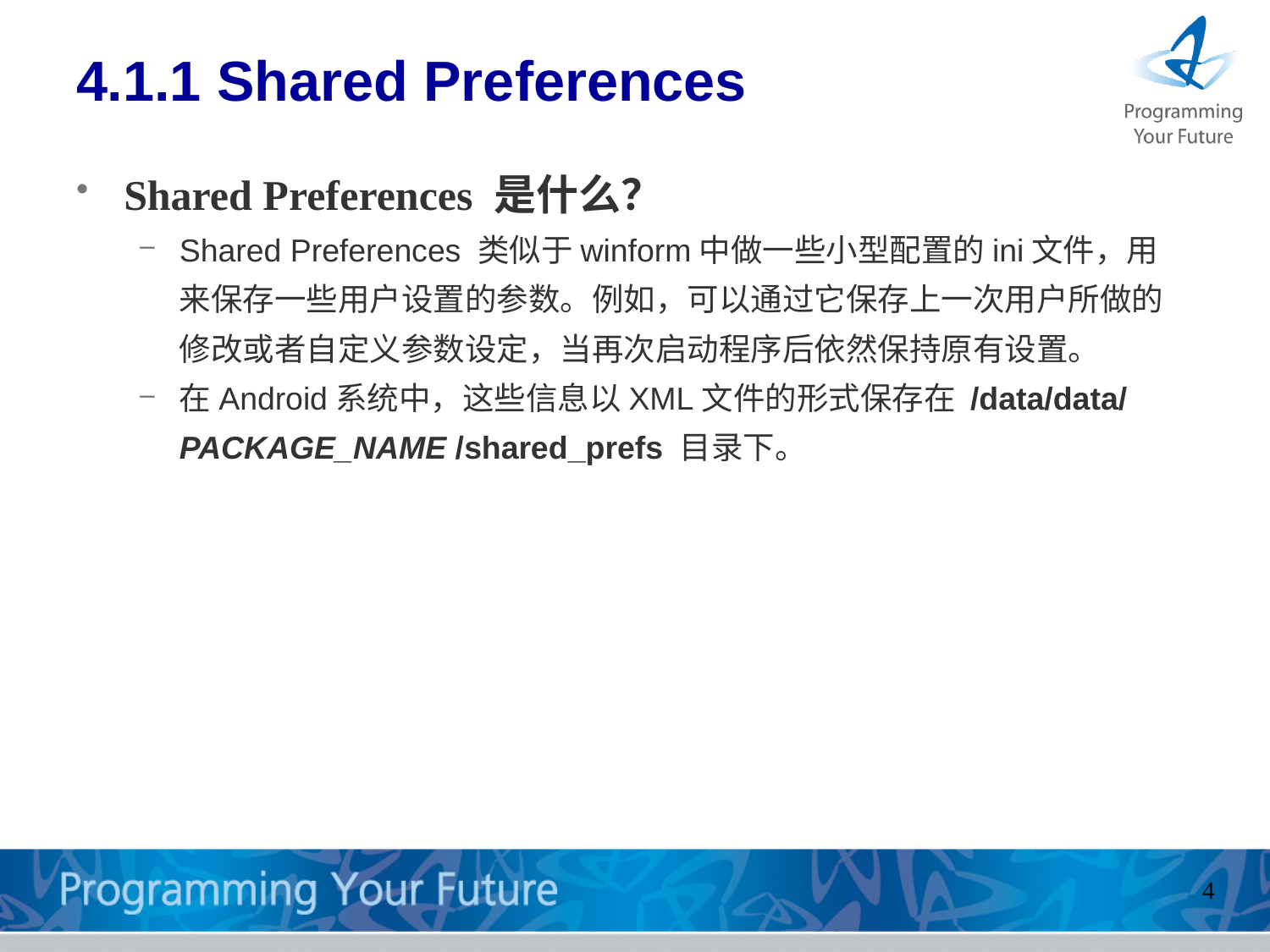

# 4.1.1 Shared Preferences
Shared Preferences 是什么？
Shared Preferences 类似于winform中做一些小型配置的ini文件，用来保存一些用户设置的参数。例如，可以通过它保存上一次用户所做的修改或者自定义参数设定，当再次启动程序后依然保持原有设置。
在Android系统中，这些信息以XML文件的形式保存在 /data/data/PACKAGE_NAME /shared_prefs 目录下。